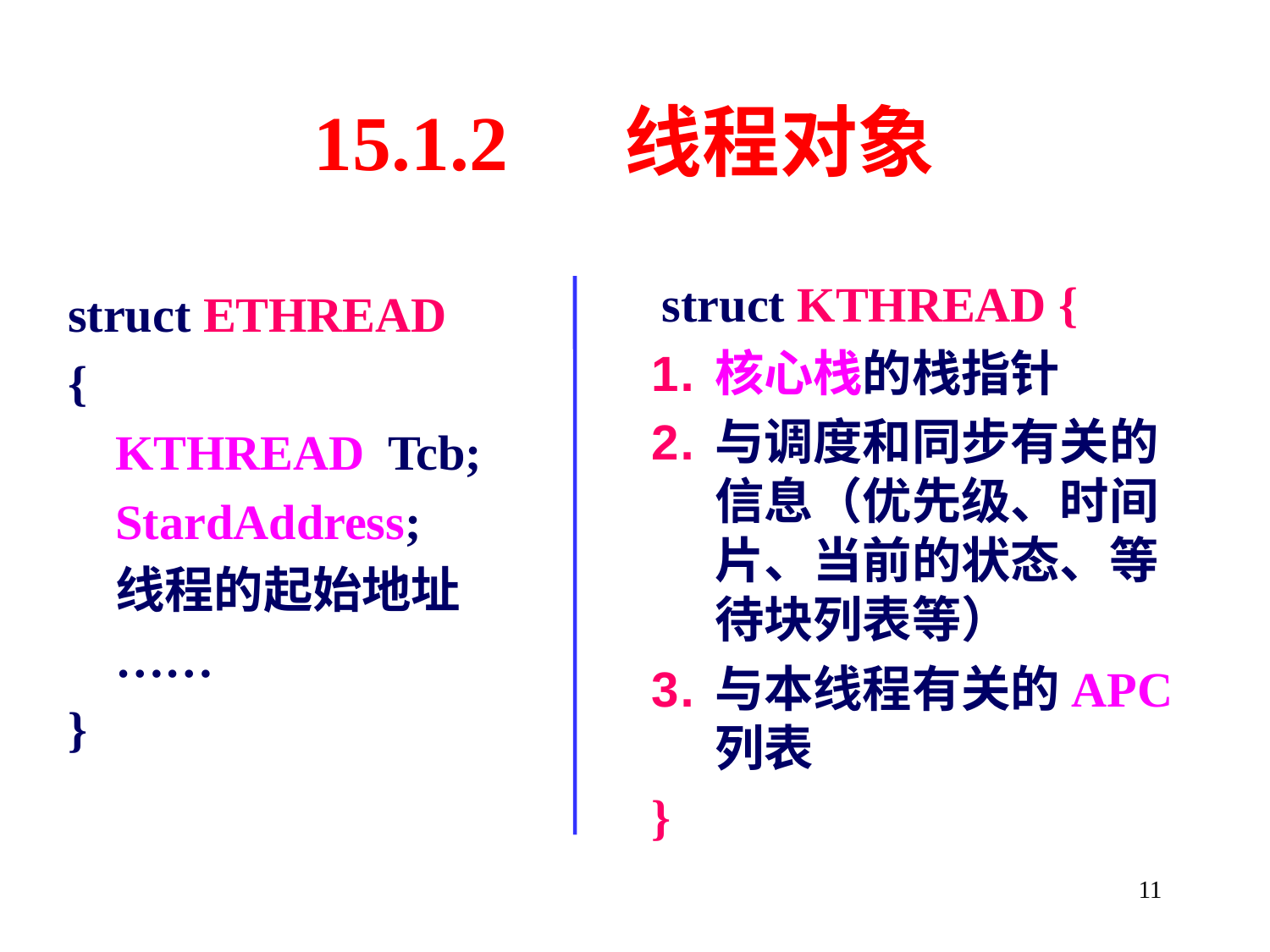

# 15.1.2     线程对象
	struct KTHREAD {
核心栈的栈指针
与调度和同步有关的信息（优先级、时间片、当前的状态、等待块列表等）
与本线程有关的APC列表
}
struct ETHREAD
{
	KTHREAD  Tcb;
	StardAddress;
	线程的起始地址
	……
}

11